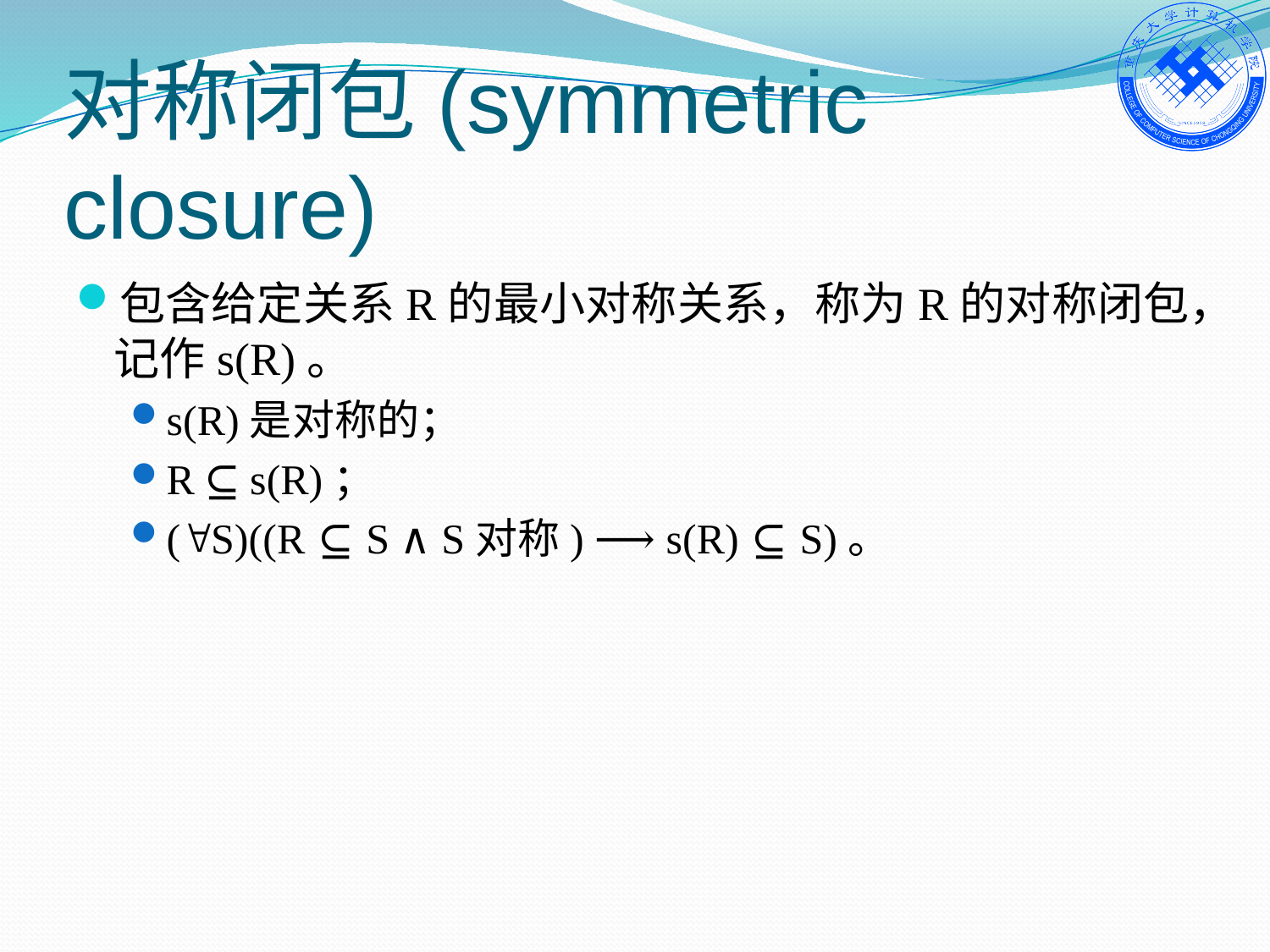

# 对称闭包(symmetric closure)
包含给定关系R的最小对称关系，称为R的对称闭包，记作s(R)。
s(R)是对称的；
R ⊆ s(R)；
(∀S)((R ⊆ S ∧ S对称) ⟶ s(R) ⊆ S)。